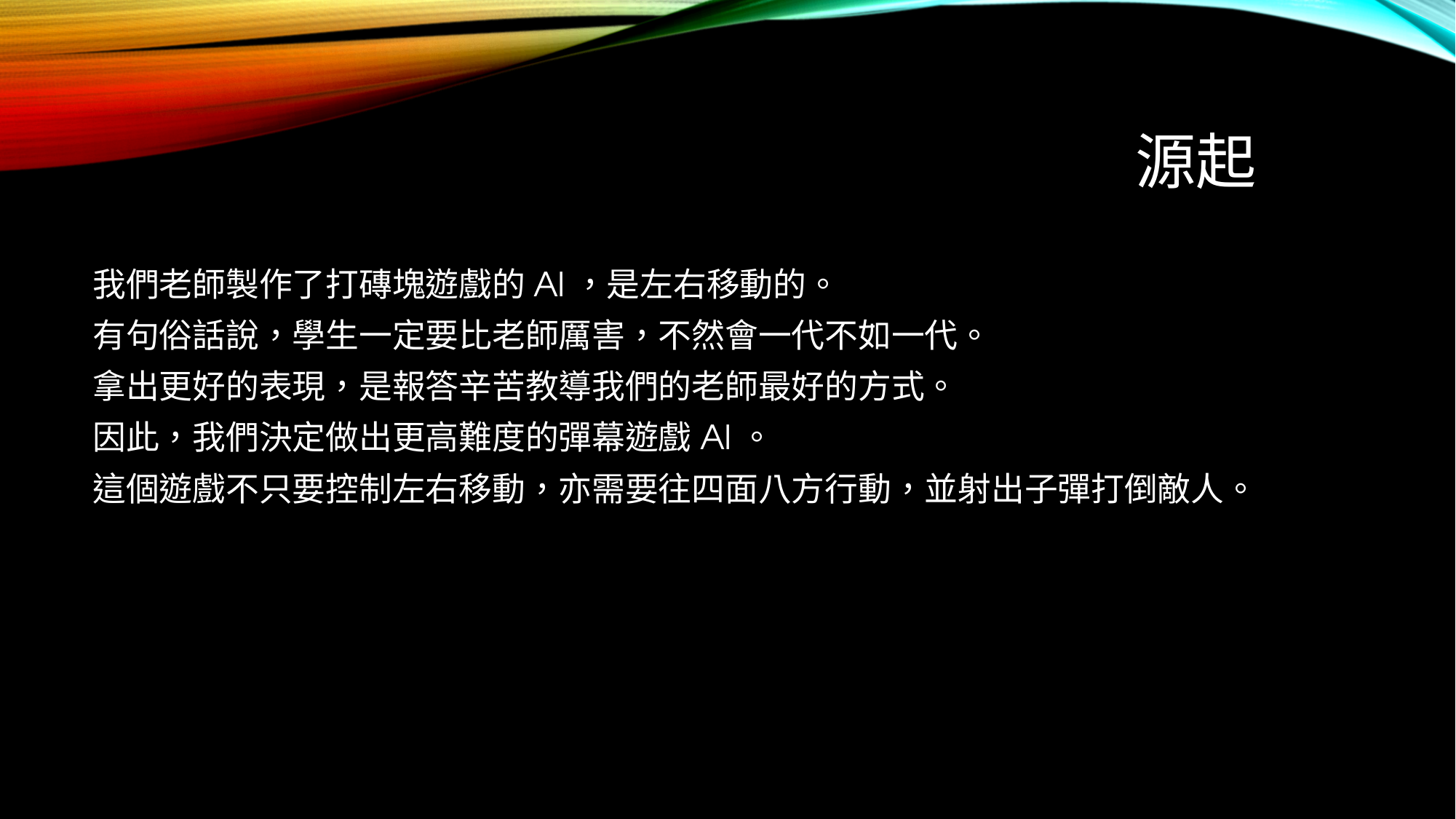

# 源起
我們老師製作了打磚塊遊戲的AI，是左右移動的。
有句俗話說，學生一定要比老師厲害，不然會一代不如一代。
拿出更好的表現，是報答辛苦教導我們的老師最好的方式。
因此，我們決定做出更高難度的彈幕遊戲AI。
這個遊戲不只要控制左右移動，亦需要往四面八方行動，並射出子彈打倒敵人。